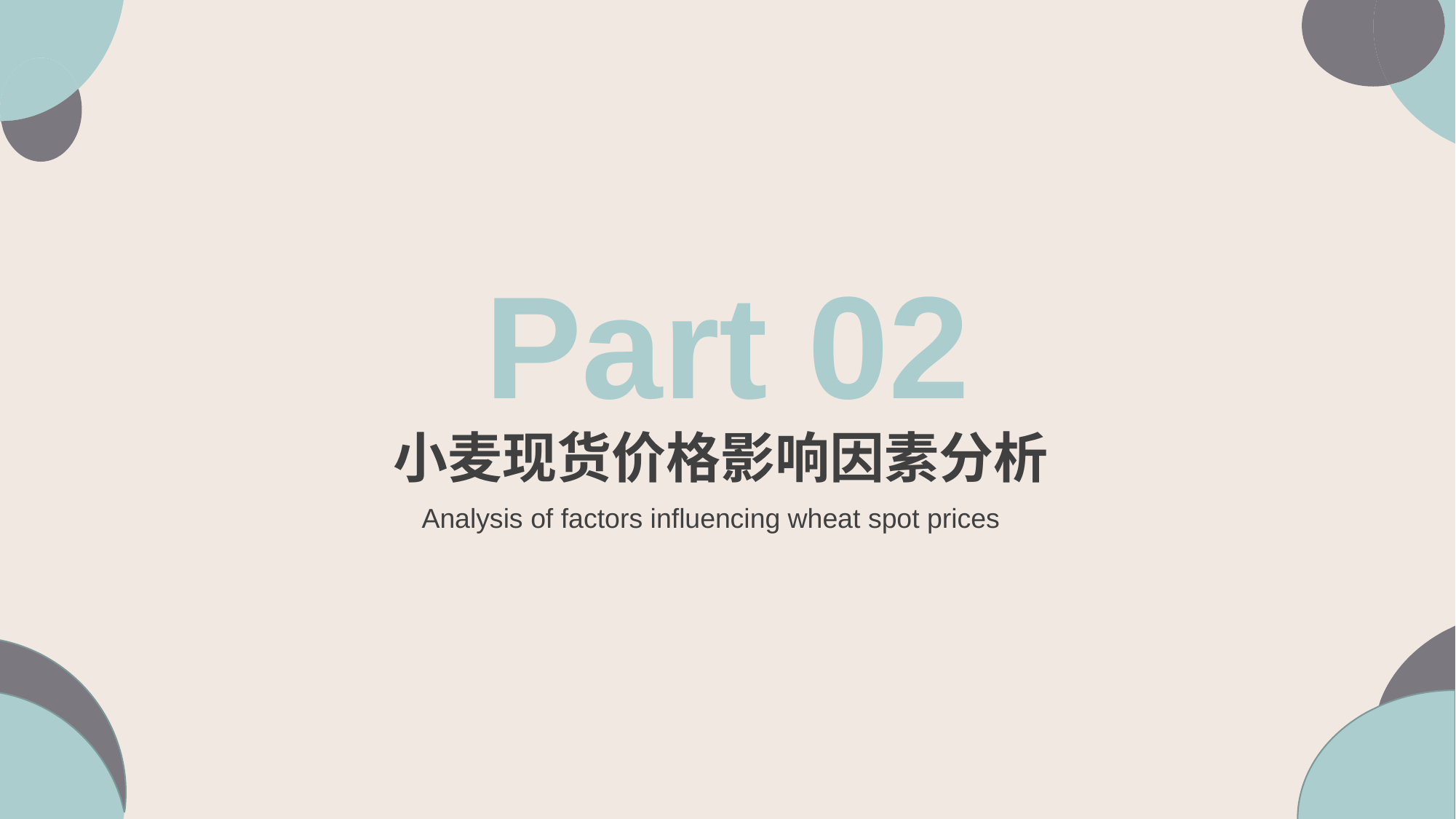

Part 02
小麦现货价格影响因素分析
Analysis of factors influencing wheat spot prices